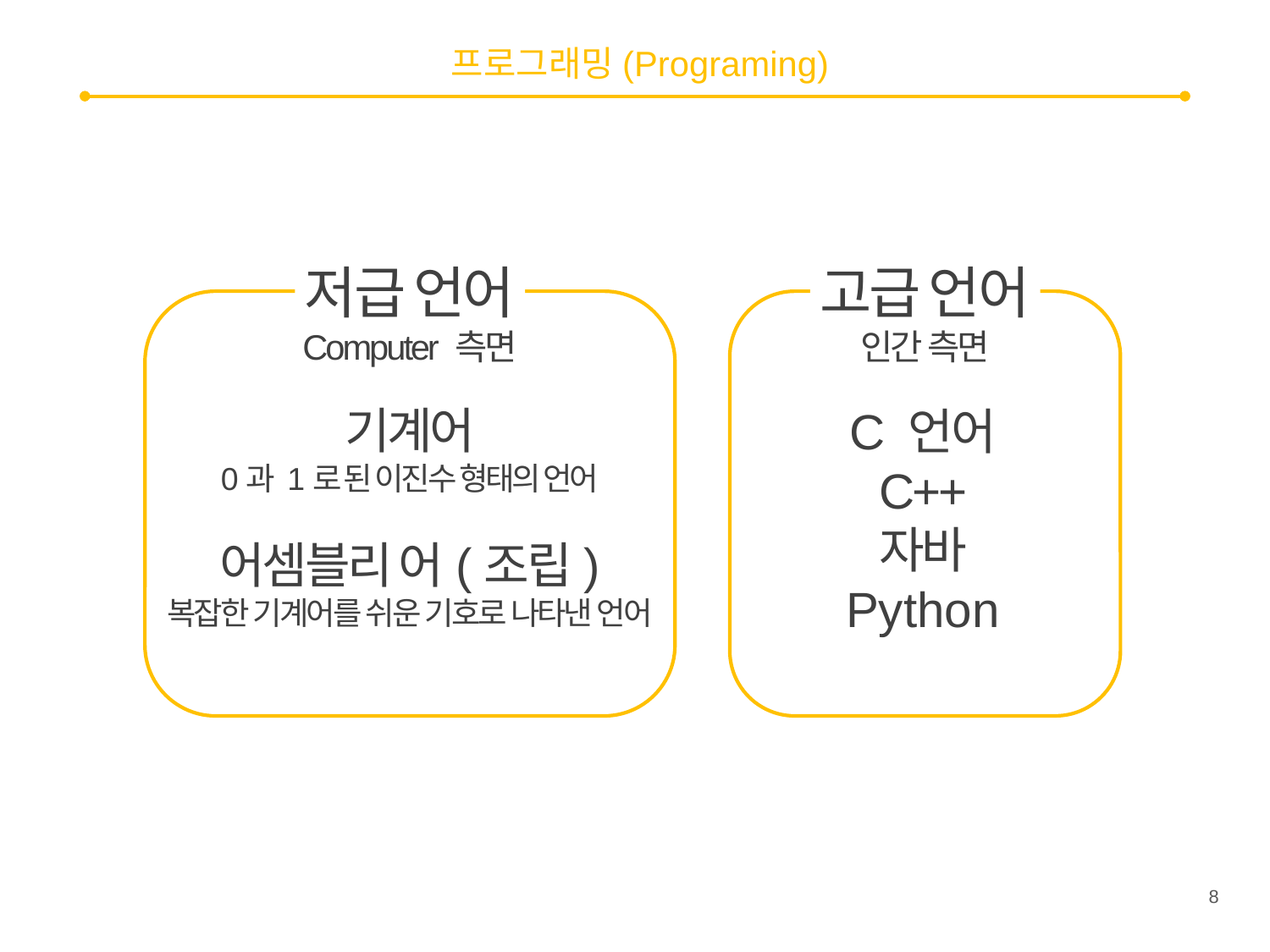

# 프로그래밍(Programing)
저급 언어
Computer 측면

고급 언어
인간 측면

기계어
0과 1로 된 이진수 형태의 언어
C 언어
C++
자바
Python
어셈블리 어(조립)
복잡한 기계어를 쉬운 기호로 나타낸 언어